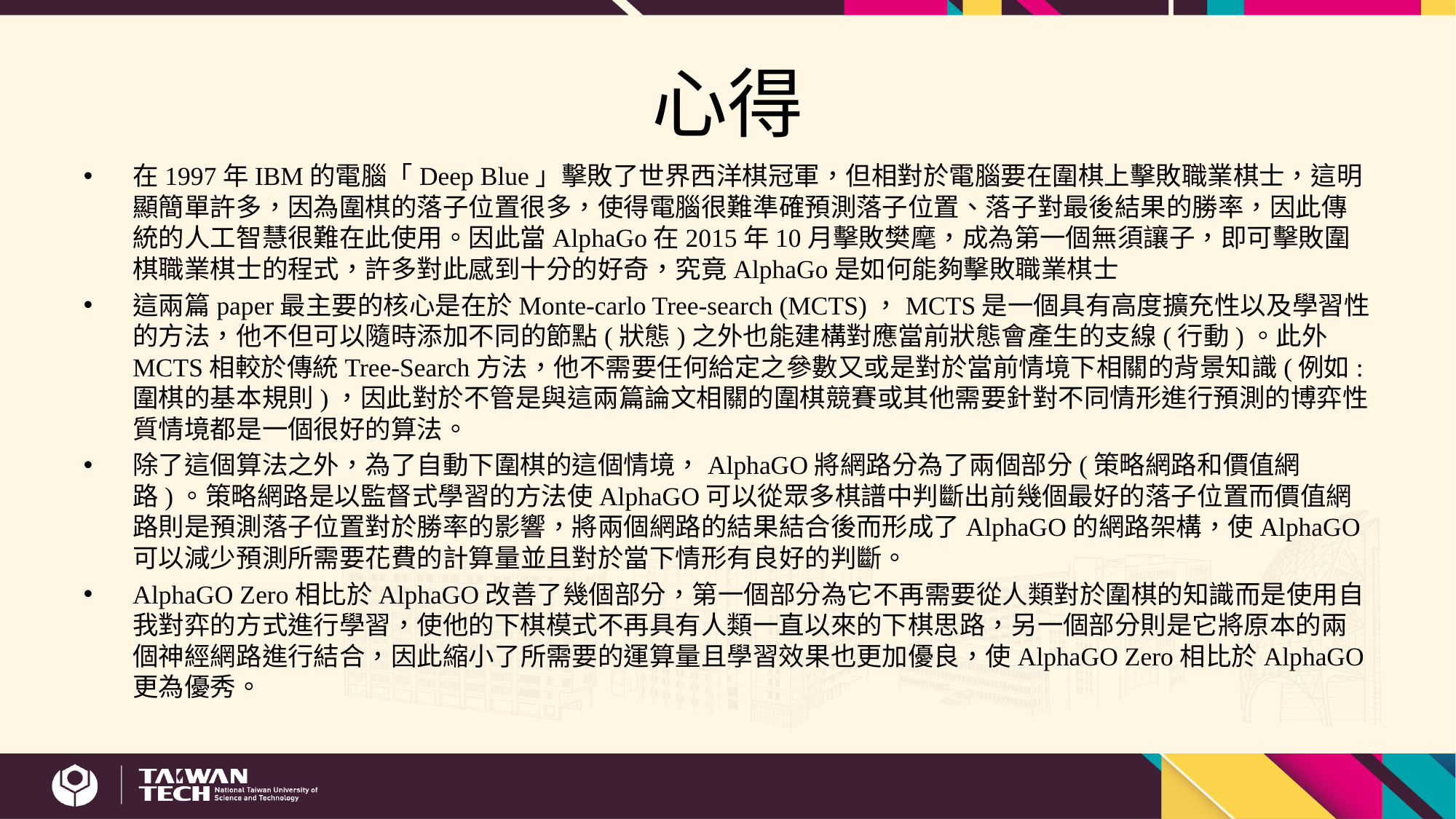

# 心得
在1997年IBM的電腦「Deep Blue」擊敗了世界西洋棋冠軍，但相對於電腦要在圍棋上擊敗職業棋士，這明顯簡單許多，因為圍棋的落子位置很多，使得電腦很難準確預測落子位置、落子對最後結果的勝率，因此傳統的人工智慧很難在此使用。因此當AlphaGo在2015年10月擊敗樊麾，成為第一個無須讓子，即可擊敗圍棋職業棋士的程式，許多對此感到十分的好奇，究竟AlphaGo是如何能夠擊敗職業棋士
這兩篇paper最主要的核心是在於Monte-carlo Tree-search (MCTS)，MCTS是一個具有高度擴充性以及學習性的方法，他不但可以隨時添加不同的節點(狀態)之外也能建構對應當前狀態會產生的支線(行動)。此外MCTS相較於傳統Tree-Search方法，他不需要任何給定之參數又或是對於當前情境下相關的背景知識(例如:圍棋的基本規則)，因此對於不管是與這兩篇論文相關的圍棋競賽或其他需要針對不同情形進行預測的博弈性質情境都是一個很好的算法。
除了這個算法之外，為了自動下圍棋的這個情境，AlphaGO將網路分為了兩個部分(策略網路和價值網路)。策略網路是以監督式學習的方法使AlphaGO可以從眾多棋譜中判斷出前幾個最好的落子位置而價值網路則是預測落子位置對於勝率的影響，將兩個網路的結果結合後而形成了AlphaGO的網路架構，使AlphaGO可以減少預測所需要花費的計算量並且對於當下情形有良好的判斷。
AlphaGO Zero相比於AlphaGO改善了幾個部分，第一個部分為它不再需要從人類對於圍棋的知識而是使用自我對弈的方式進行學習，使他的下棋模式不再具有人類一直以來的下棋思路，另一個部分則是它將原本的兩個神經網路進行結合，因此縮小了所需要的運算量且學習效果也更加優良，使AlphaGO Zero相比於AlphaGO更為優秀。